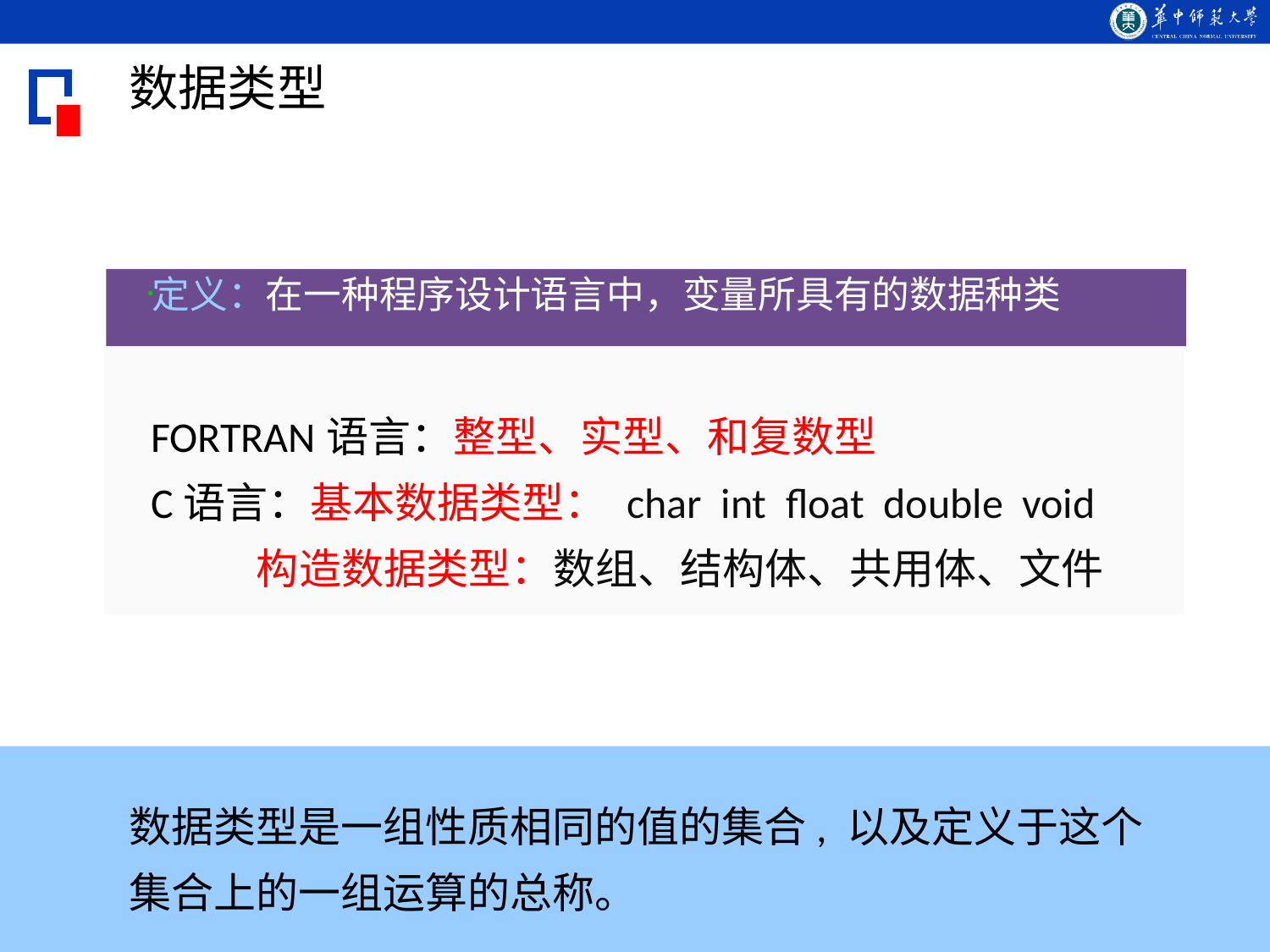

数据类型
定义：在一种程序设计语言中，变量所具有的数据种类

FORTRAN语言：整型、实型、和复数型
C语言：基本数据类型： char  int  float  double  void
　     构造数据类型：数组、结构体、共用体、文件

数据类型是一组性质相同的值的集合, 以及定义于这个集合上的一组运算的总称。